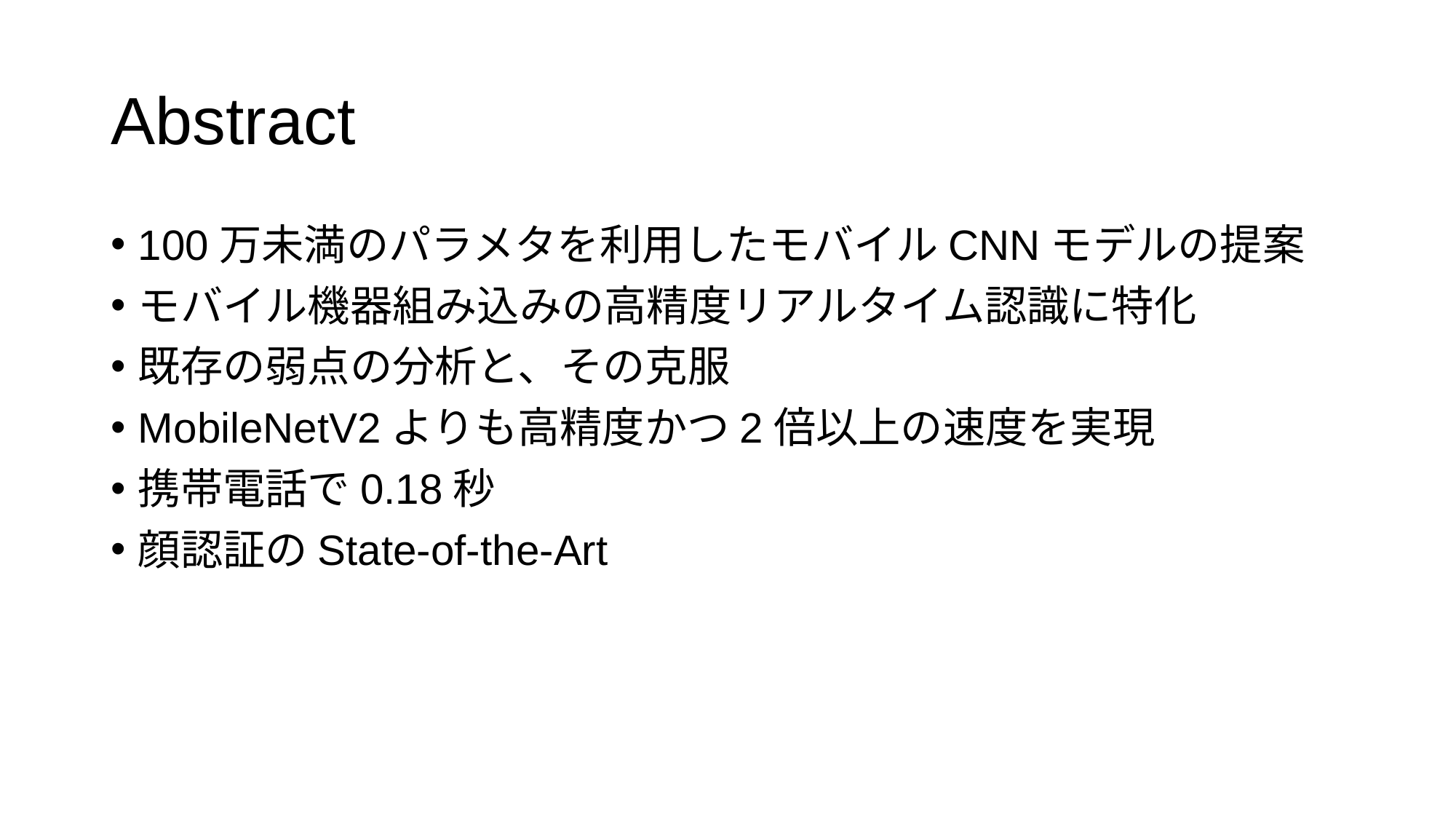

# Abstract
100万未満のパラメタを利用したモバイルCNNモデルの提案
モバイル機器組み込みの高精度リアルタイム認識に特化
既存の弱点の分析と、その克服
MobileNetV2よりも高精度かつ2倍以上の速度を実現
携帯電話で0.18秒
顔認証のState-of-the-Art